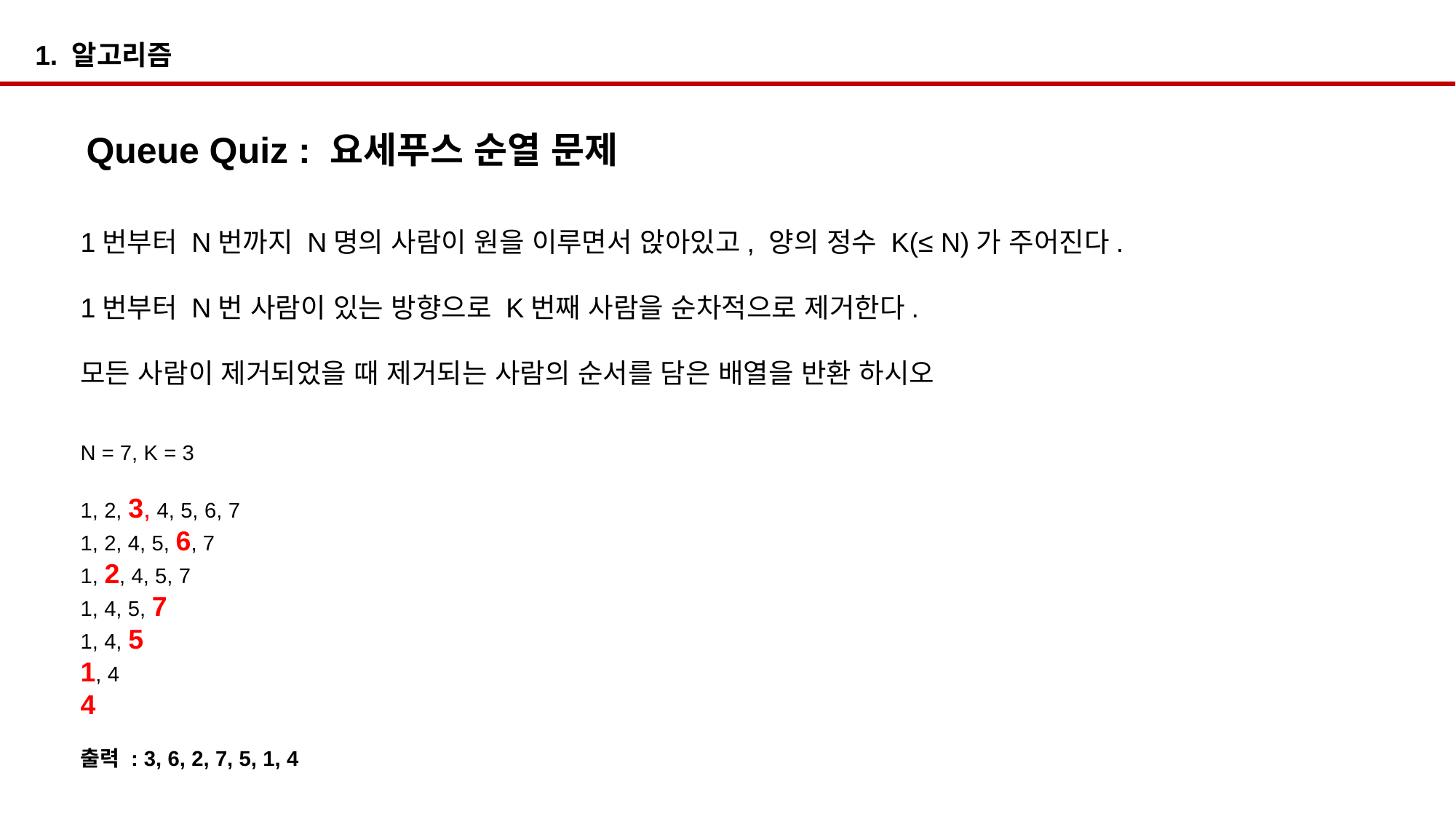

1. 알고리즘
Queue Quiz : 요세푸스 순열 문제
1번부터 N번까지 N명의 사람이 원을 이루면서 앉아있고, 양의 정수 K(≤ N)가 주어진다.

1번부터 N번 사람이 있는 방향으로 K번째 사람을 순차적으로 제거한다.

모든 사람이 제거되었을 때 제거되는 사람의 순서를 담은 배열을 반환 하시오

N = 7, K = 3

1, 2, 3, 4, 5, 6, 7
1, 2, 4, 5, 6, 7
1, 2, 4, 5, 7
1, 4, 5, 7
1, 4, 5
1, 4
4

출력 : 3, 6, 2, 7, 5, 1, 4